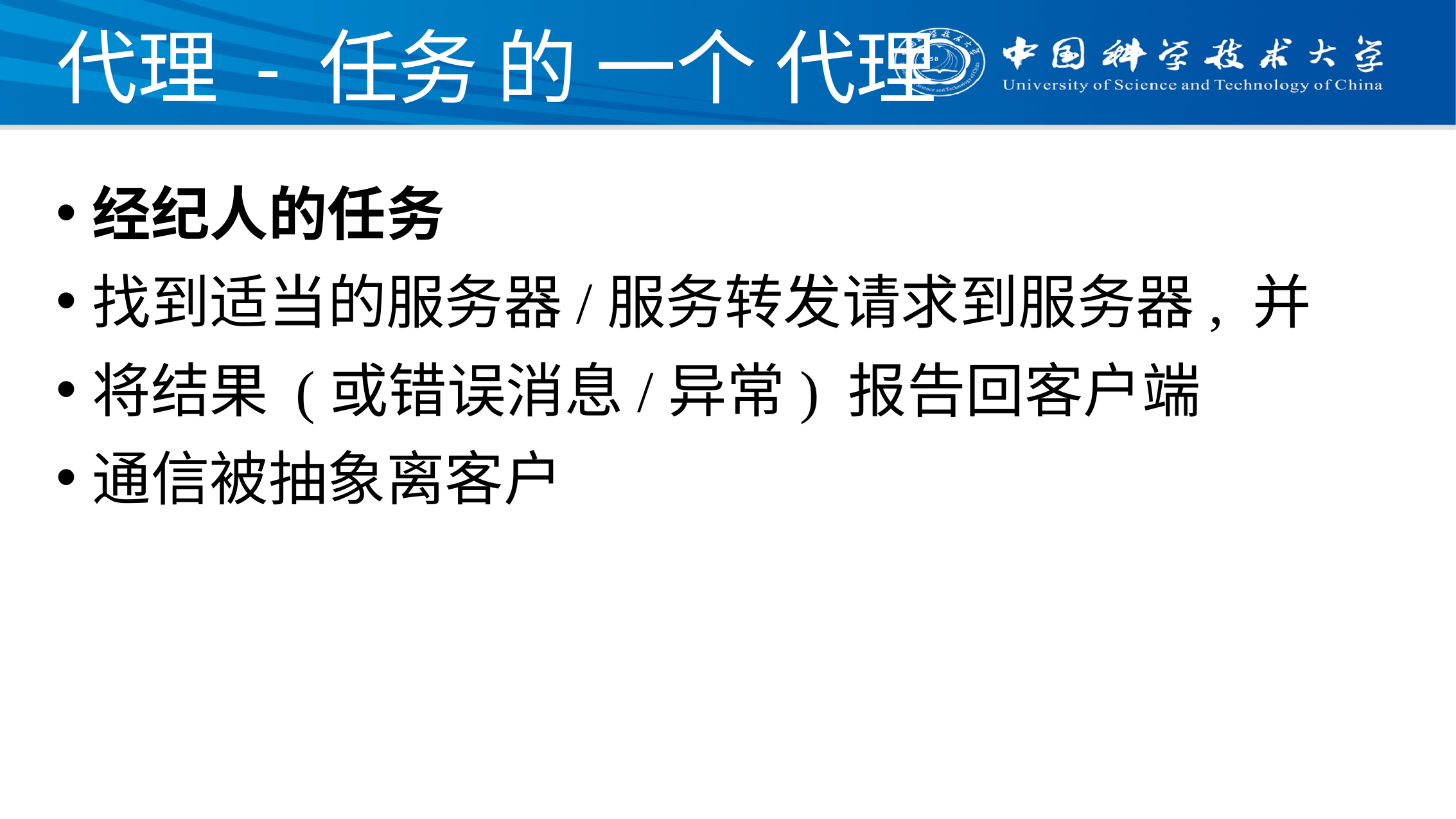

# 代理 - 任务 的 一个 代理
经纪人的任务
找到适当的服务器/服务转发请求到服务器, 并
将结果 (或错误消息/异常) 报告回客户端
通信被抽象离客户